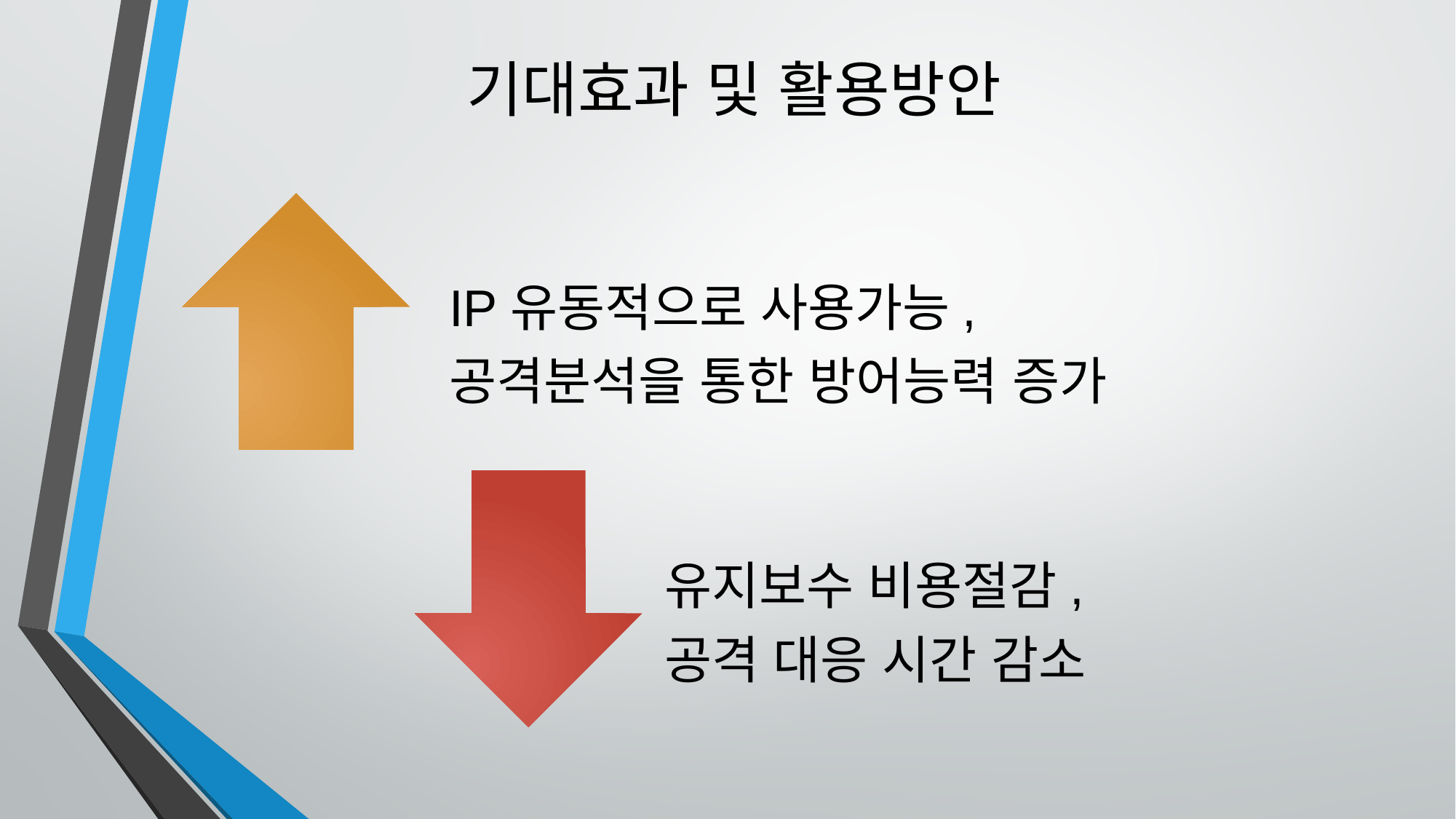

# 기대효과 및 활용방안

IP유동적으로 사용가능,
공격분석을 통한 방어능력 증가

유지보수 비용절감,
공격 대응 시간 감소